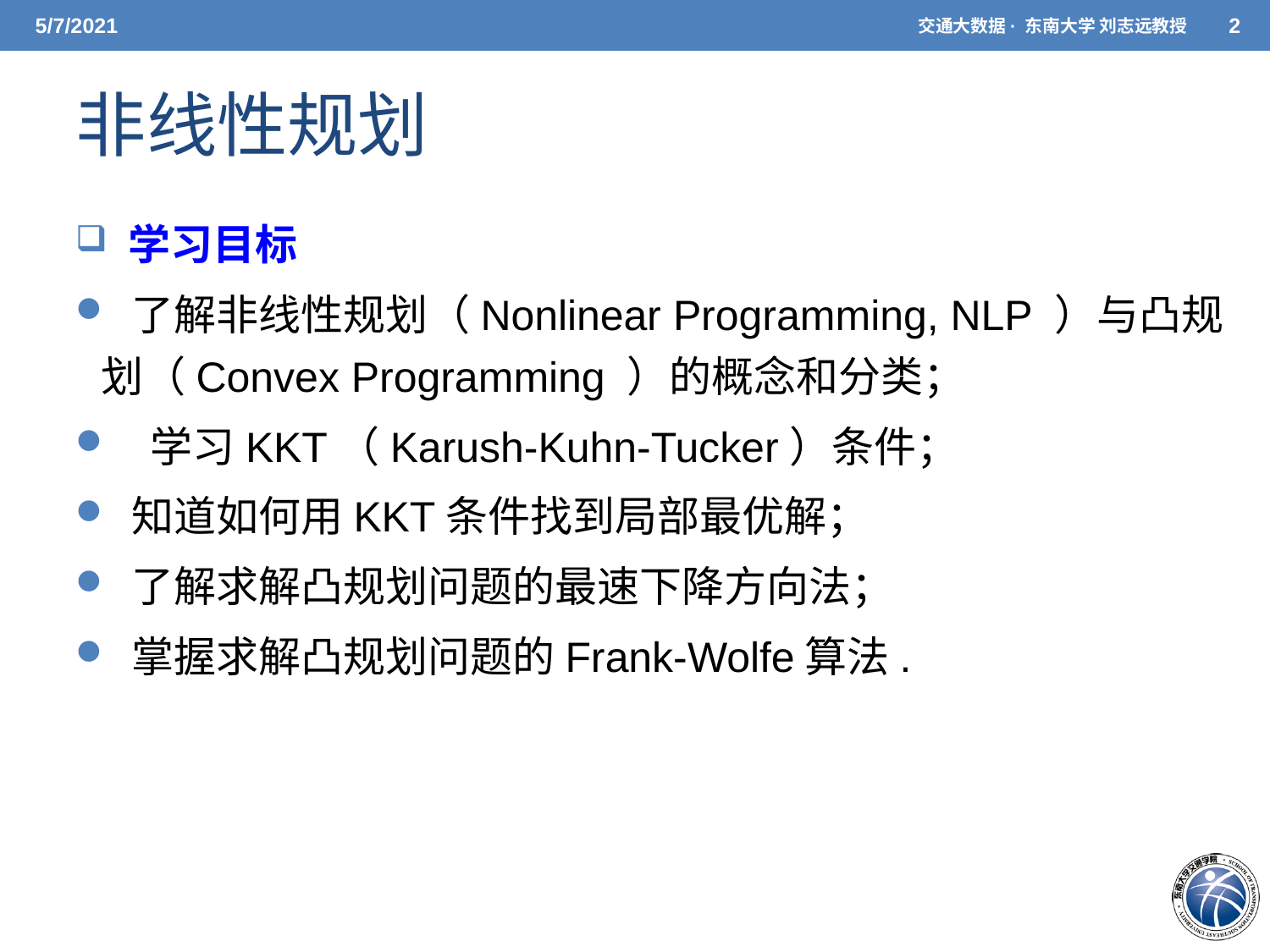

5/7/2021
交通大数据· 东南大学 刘志远教授
2
非线性规划

 学习目标
 了解非线性规划（Nonlinear Programming, NLP ）与凸规划（Convex Programming ）的概念和分类；
   学习KKT（Karush-Kuhn-Tucker）条件；
 知道如何用KKT条件找到局部最优解；
 了解求解凸规划问题的最速下降方向法；
 掌握求解凸规划问题的Frank-Wolfe算法.